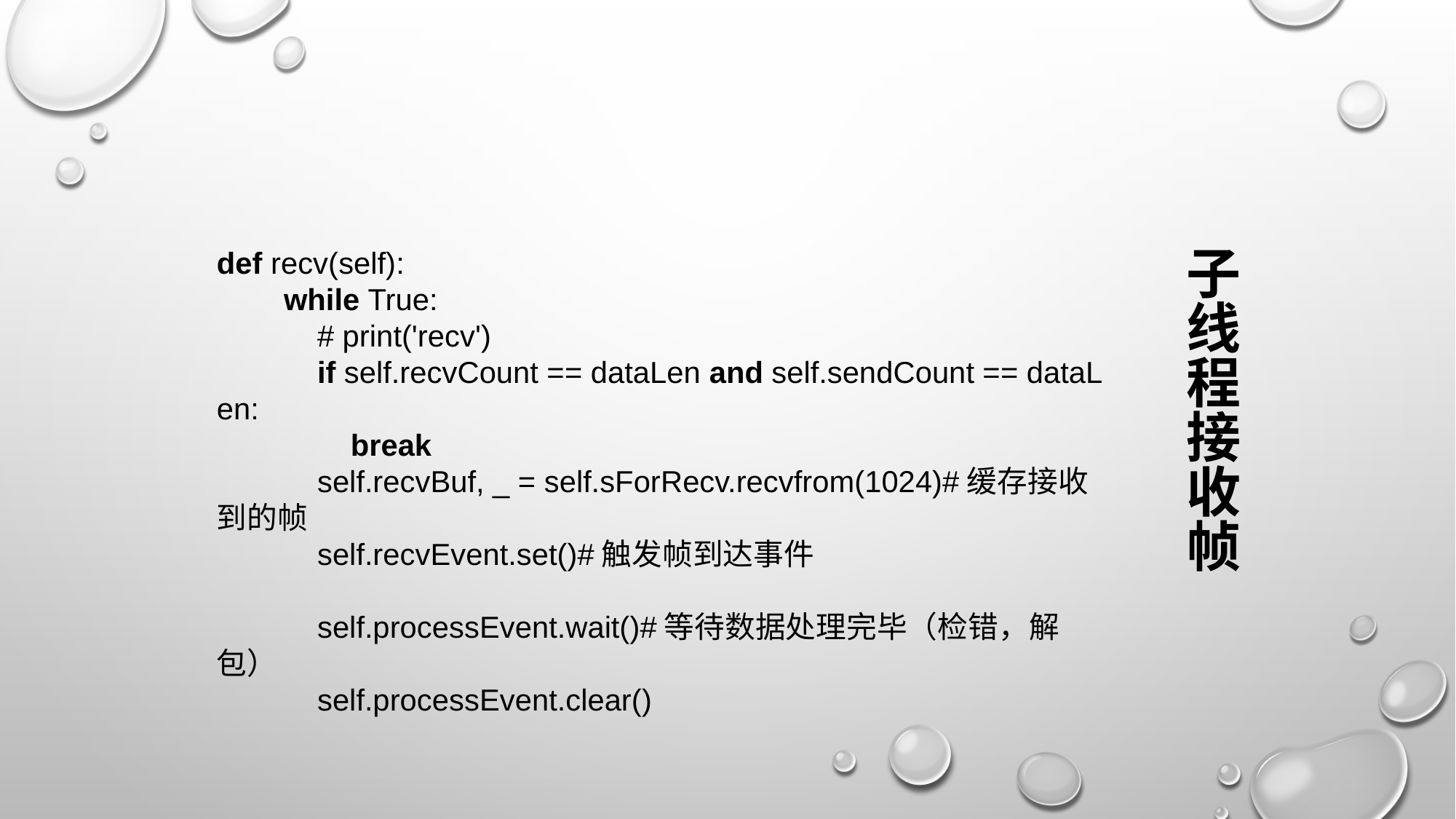

# 子线程接收帧

def recv(self):
        while True:
            # print('recv')
            if self.recvCount == dataLen and self.sendCount == dataLen:
                break
            self.recvBuf, _ = self.sForRecv.recvfrom(1024)#缓存接收到的帧
            self.recvEvent.set()#触发帧到达事件

            self.processEvent.wait()#等待数据处理完毕（检错，解包）
            self.processEvent.clear()